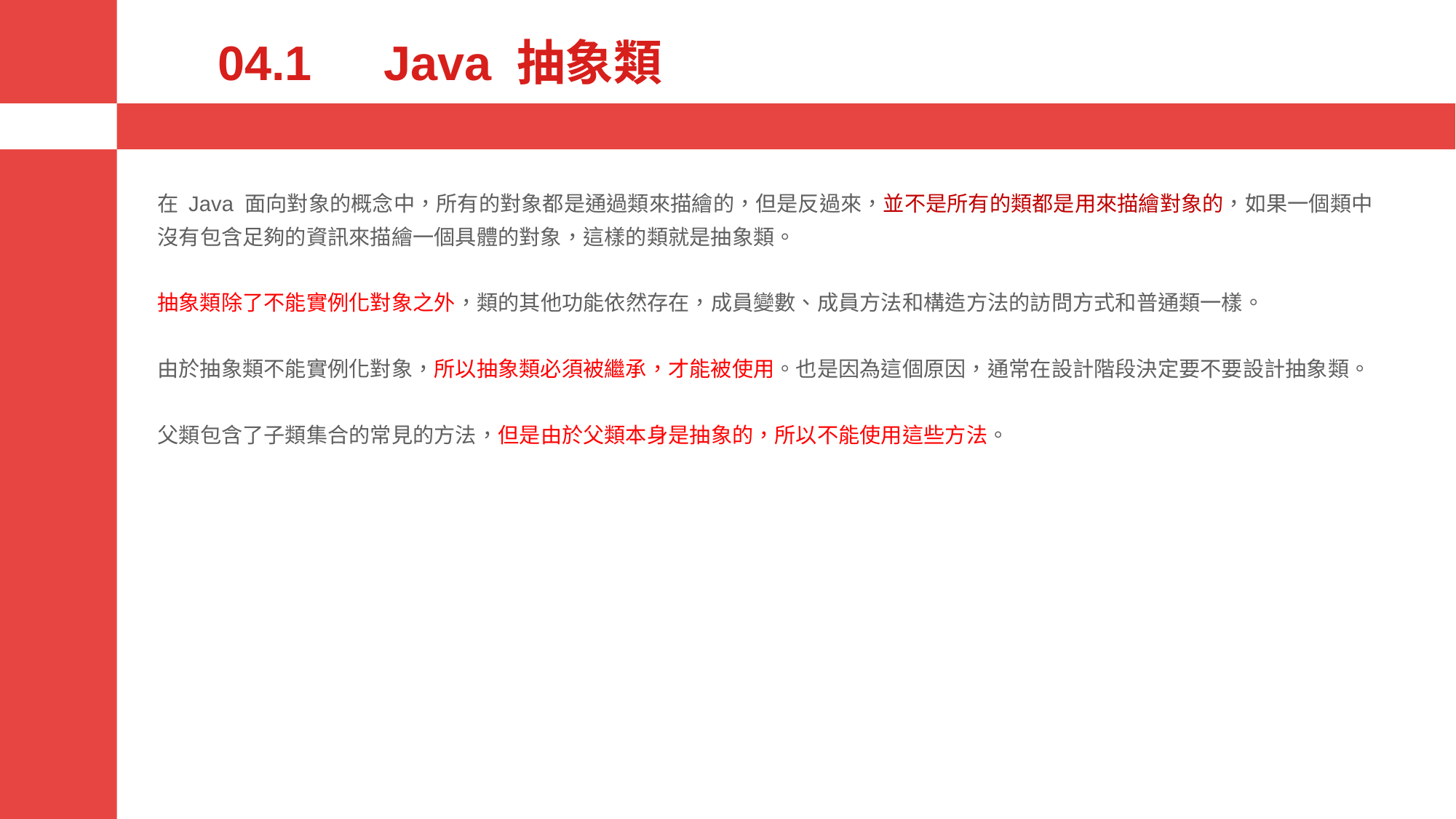

# 04.1　Java 抽象類
在 Java 面向對象的概念中，所有的對象都是通過類來描繪的，但是反過來，並不是所有的類都是用來描繪對象的，如果一個類中沒有包含足夠的資訊來描繪一個具體的對象，這樣的類就是抽象類。

抽象類除了不能實例化對象之外，類的其他功能依然存在，成員變數、成員方法和構造方法的訪問方式和普通類一樣。

由於抽象類不能實例化對象，所以抽象類必須被繼承，才能被使用。也是因為這個原因，通常在設計階段決定要不要設計抽象類。

父類包含了子類集合的常見的方法，但是由於父類本身是抽象的，所以不能使用這些方法。